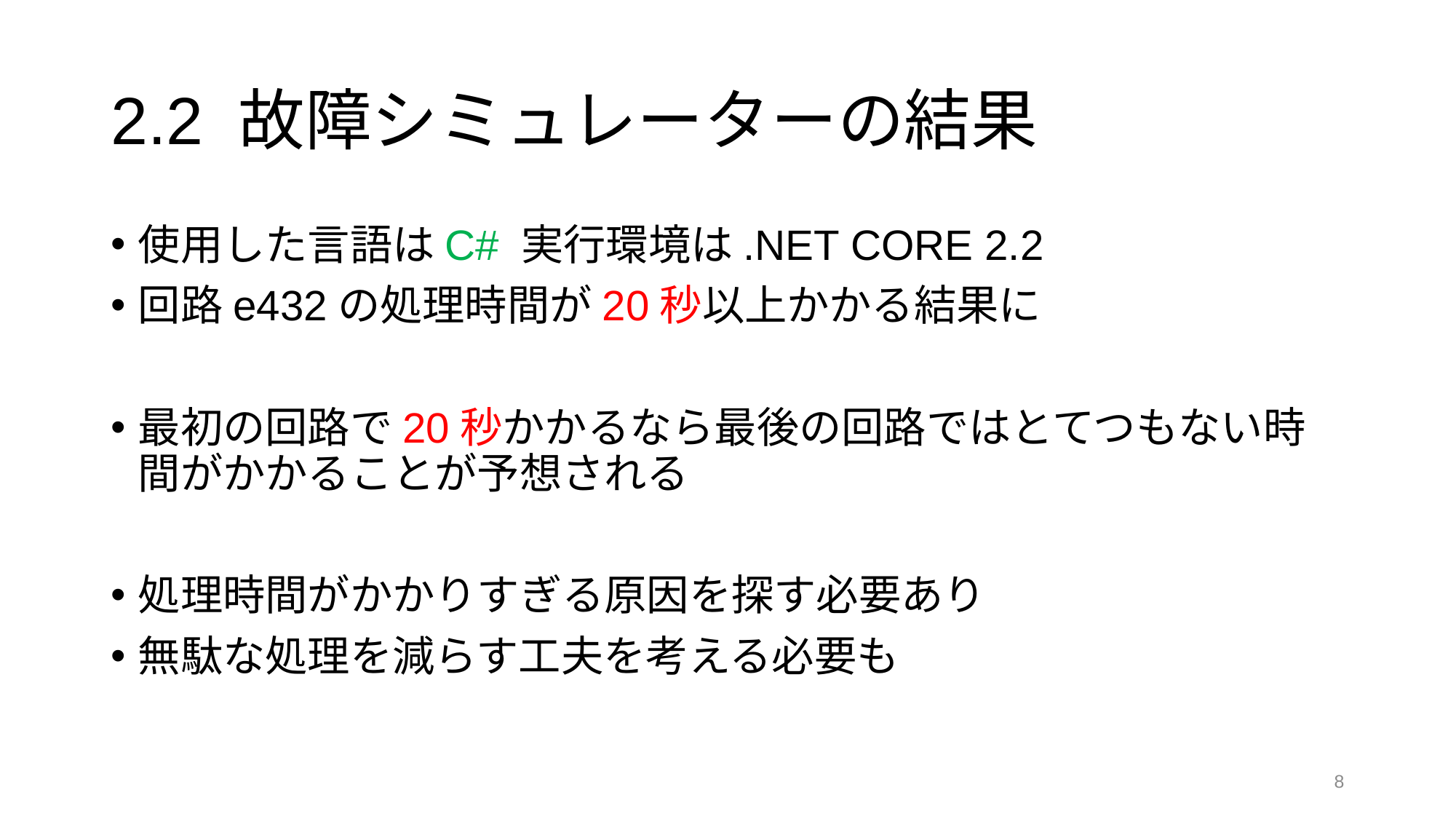

# 2.2 故障シミュレーターの結果
使用した言語はC# 実行環境は.NET CORE 2.2
回路e432の処理時間が20秒以上かかる結果に

最初の回路で20秒かかるなら最後の回路ではとてつもない時間がかかることが予想される

処理時間がかかりすぎる原因を探す必要あり
無駄な処理を減らす工夫を考える必要も
8